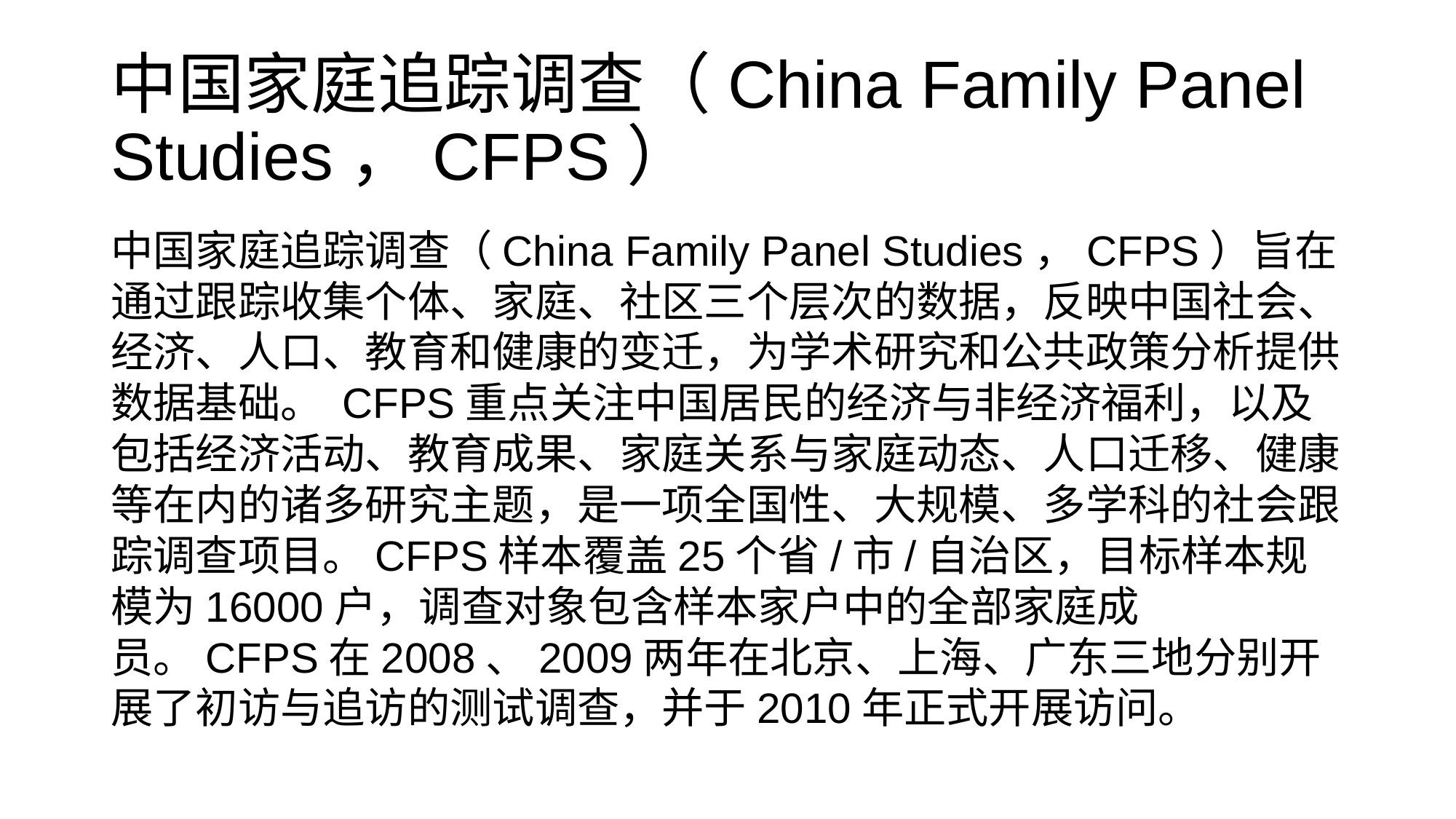

# 中国家庭追踪调查（China Family Panel Studies，CFPS）
中国家庭追踪调查（China Family Panel Studies，CFPS）旨在通过跟踪收集个体、家庭、社区三个层次的数据，反映中国社会、经济、人口、教育和健康的变迁，为学术研究和公共政策分析提供数据基础。 CFPS重点关注中国居民的经济与非经济福利，以及包括经济活动、教育成果、家庭关系与家庭动态、人口迁移、健康等在内的诸多研究主题，是一项全国性、大规模、多学科的社会跟踪调查项目。CFPS样本覆盖25个省/市/自治区，目标样本规模为16000户，调查对象包含样本家户中的全部家庭成员。CFPS在2008、2009两年在北京、上海、广东三地分别开展了初访与追访的测试调查，并于2010年正式开展访问。